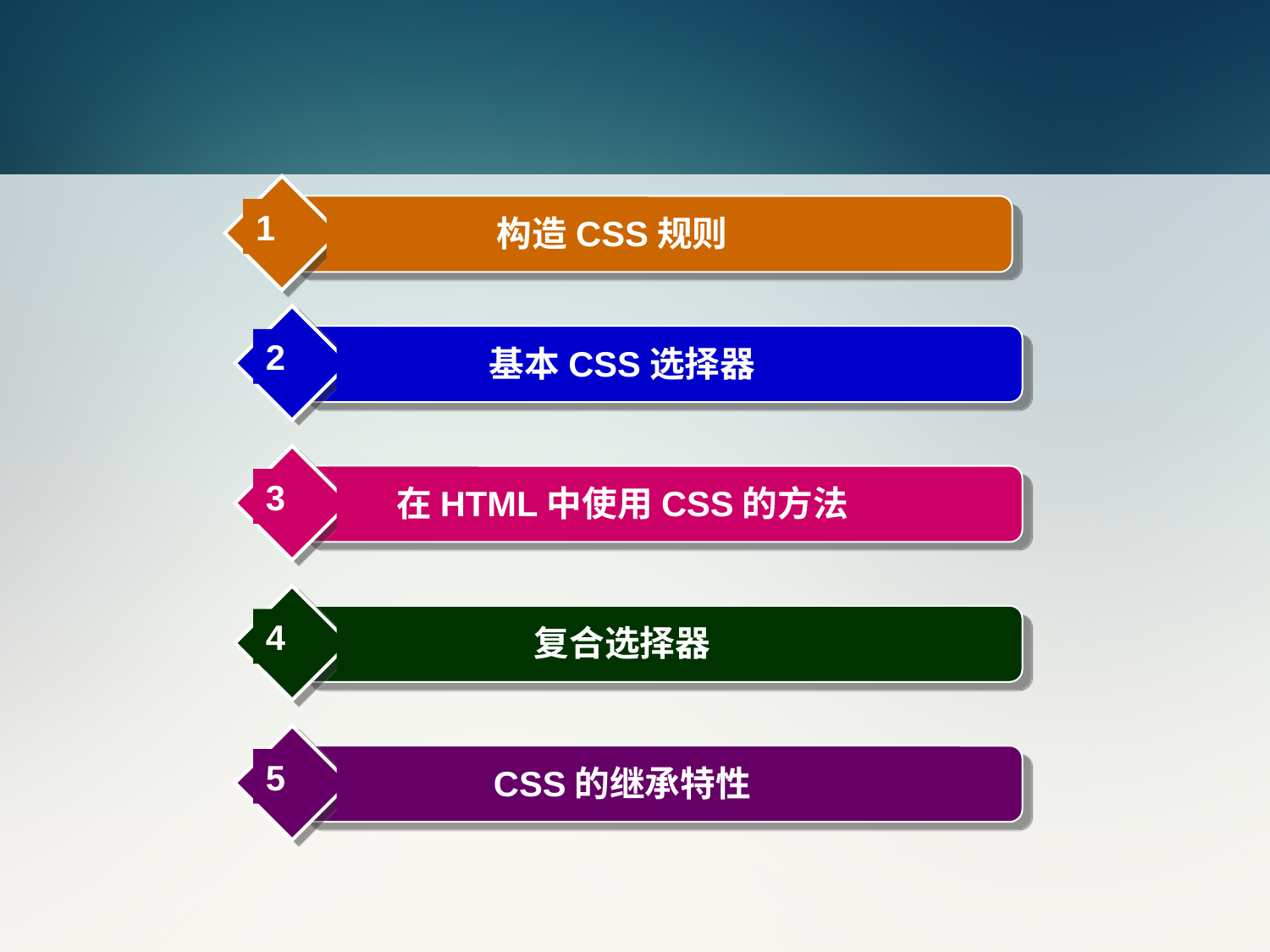

#

1
构造CSS规则

2
基本CSS选择器

3
在HTML中使用CSS的方法

4
复合选择器

5
CSS的继承特性